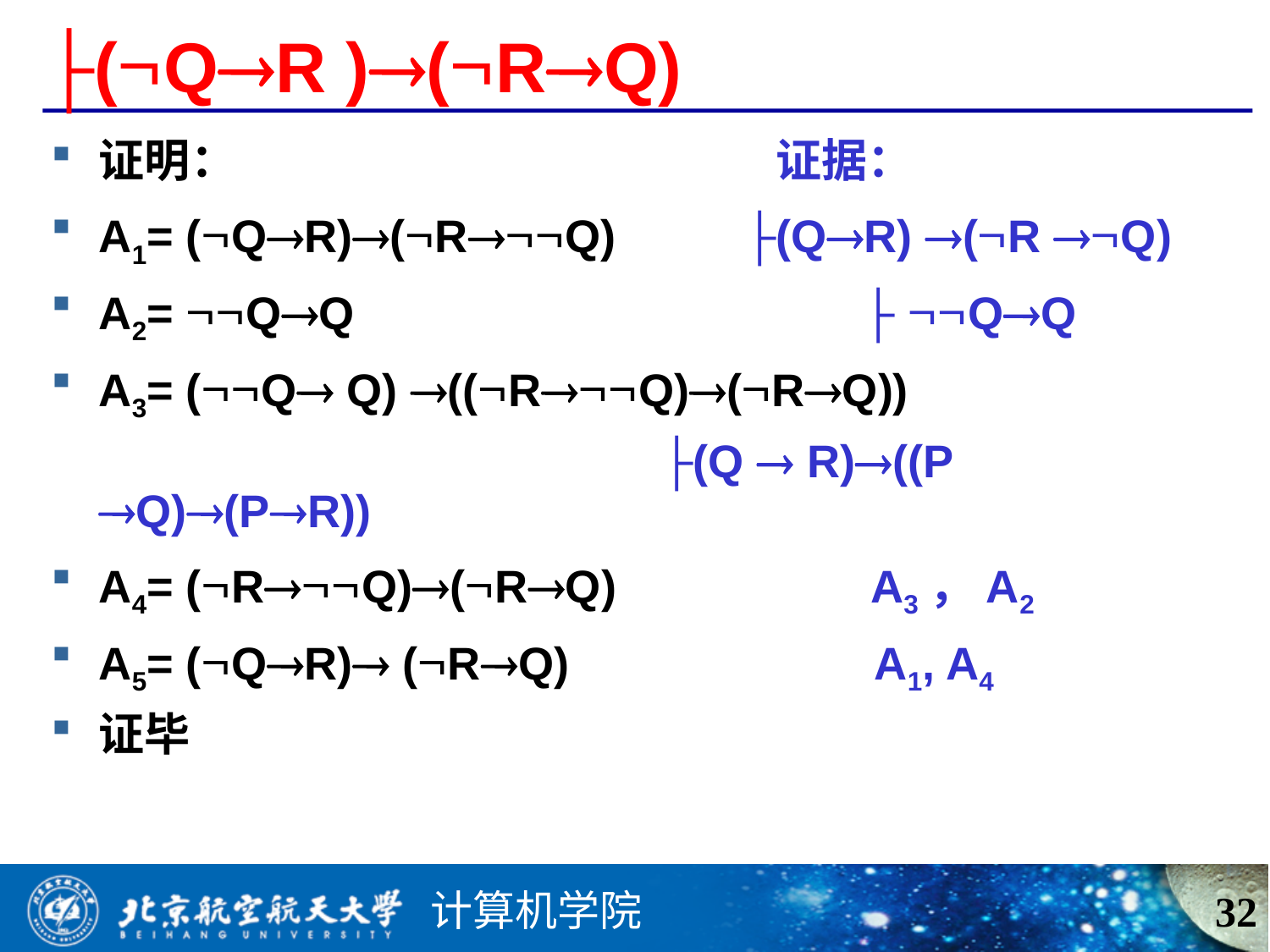

# ├(¬Q→R )→(¬R→Q)
证明：                                                    证据：
A1= (¬Q→R)→(¬R→¬¬Q)          ├(Q→R) →(¬R →¬Q)
A2= ¬¬Q→Q                                        ├ ¬¬Q→Q
A3= (¬¬Q→ Q) →((¬R→¬¬Q)→(¬R→Q))
                                                ├(Q → R)→((P →Q)→(P→R))
A4= (¬R→¬¬Q)→(¬R→Q)                    A3，A2
A5= (¬Q→R)→ (¬R→Q)                        A1, A4
证毕